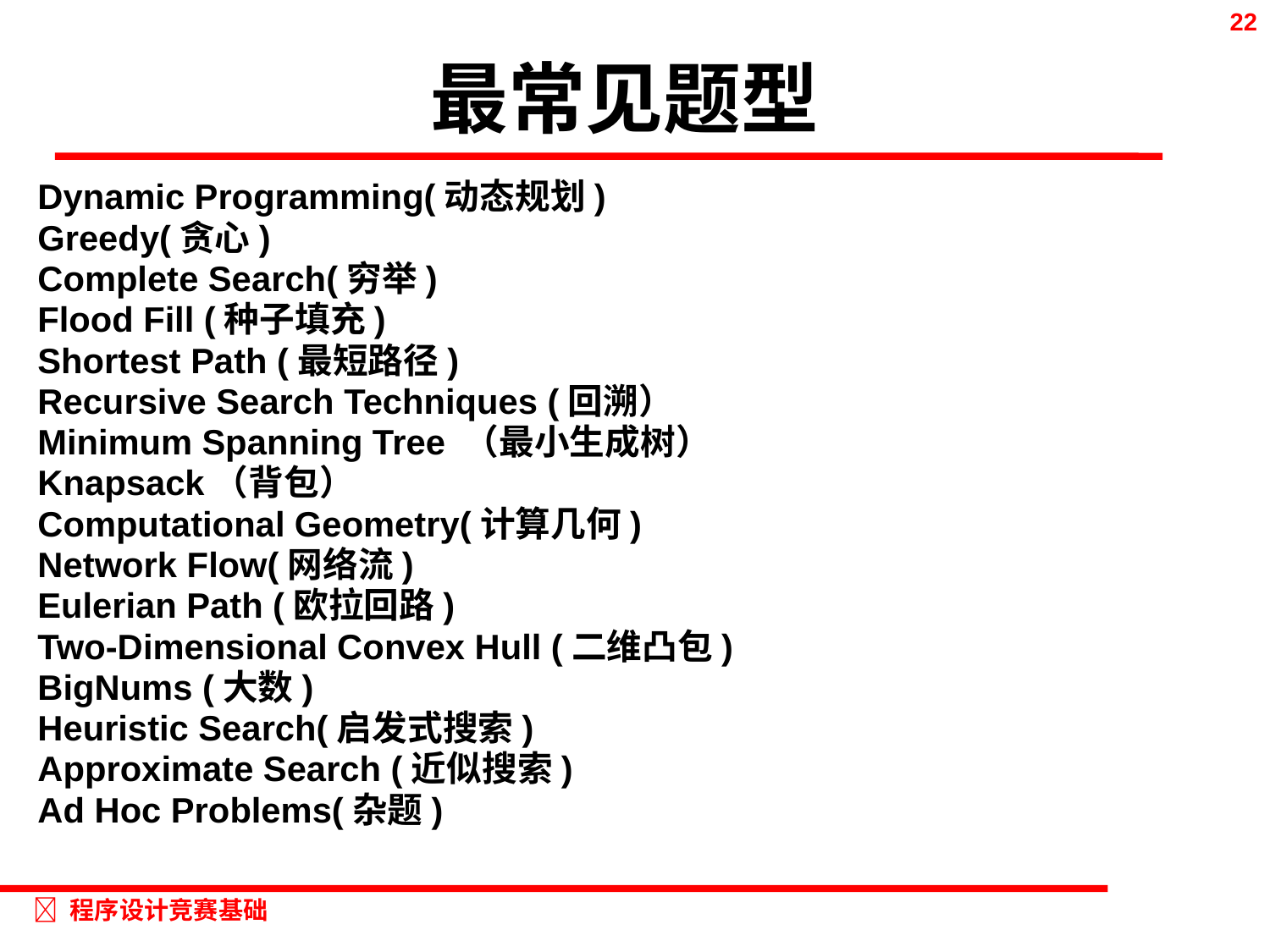

# 最常见题型
Dynamic Programming(动态规划)
Greedy(贪心)
Complete Search(穷举)
Flood Fill (种子填充)
Shortest Path (最短路径)
Recursive Search Techniques (回溯）
Minimum Spanning Tree （最小生成树）
Knapsack（背包）
Computational Geometry(计算几何)
Network Flow(网络流)
Eulerian Path (欧拉回路)
Two-Dimensional Convex Hull (二维凸包)
BigNums (大数)
Heuristic Search(启发式搜索)
Approximate Search (近似搜索)
Ad Hoc Problems(杂题)